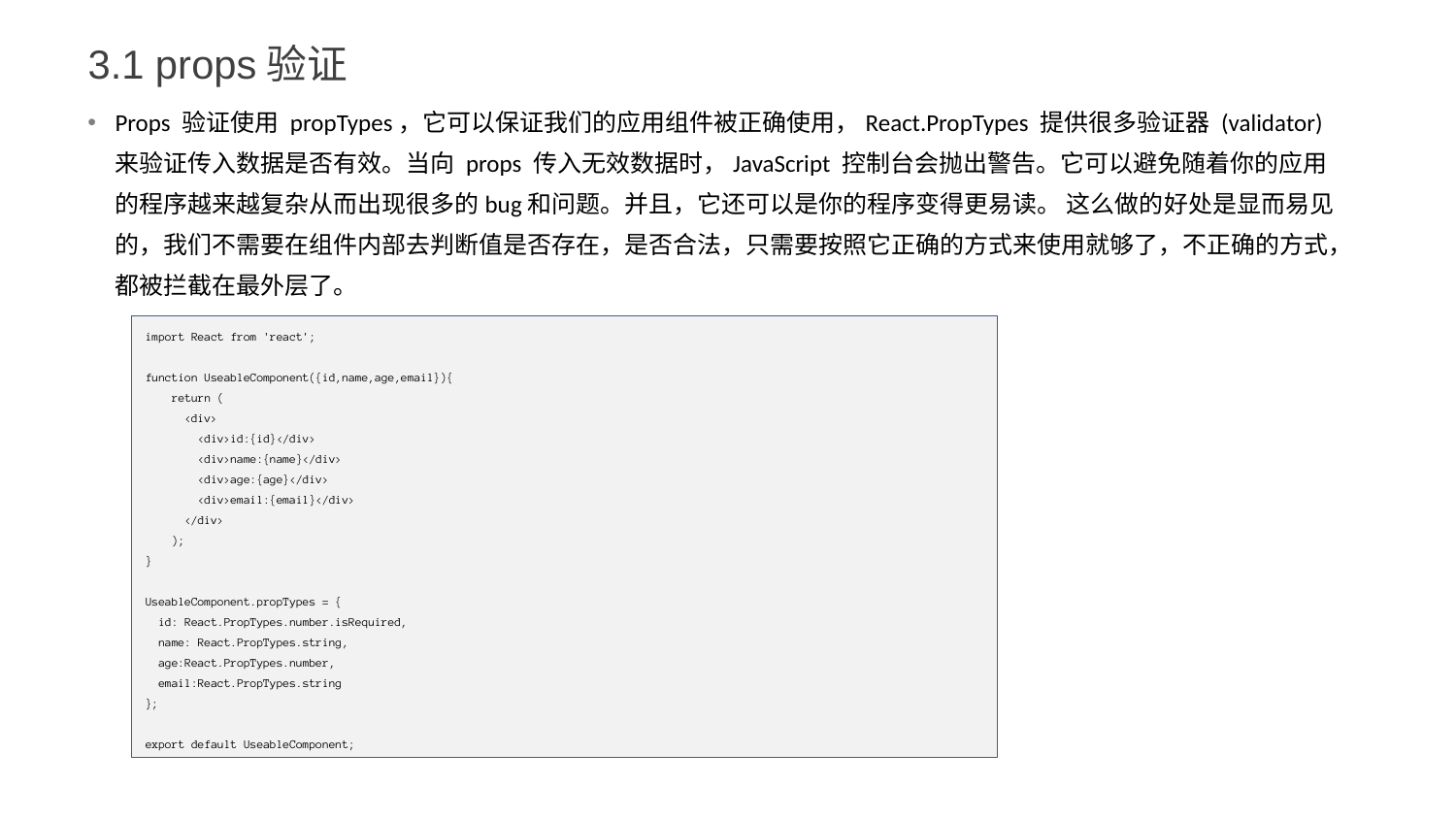

3.1 props验证
Props 验证使用 propTypes，它可以保证我们的应用组件被正确使用，React.PropTypes 提供很多验证器 (validator) 来验证传入数据是否有效。当向 props 传入无效数据时，JavaScript 控制台会抛出警告。它可以避免随着你的应用的程序越来越复杂从而出现很多的bug和问题。并且，它还可以是你的程序变得更易读。 这么做的好处是显而易见的，我们不需要在组件内部去判断值是否存在，是否合法，只需要按照它正确的方式来使用就够了，不正确的方式，都被拦截在最外层了。
import React from 'react';

function UseableComponent({id,name,age,email}){
    return (
      <div>
        <div>id:{id}</div>
        <div>name:{name}</div>
        <div>age:{age}</div>
        <div>email:{email}</div>
      </div>
    );
}

UseableComponent.propTypes = {
  id: React.PropTypes.number.isRequired,
  name: React.PropTypes.string,
  age:React.PropTypes.number,
  email:React.PropTypes.string
};

export default UseableComponent;